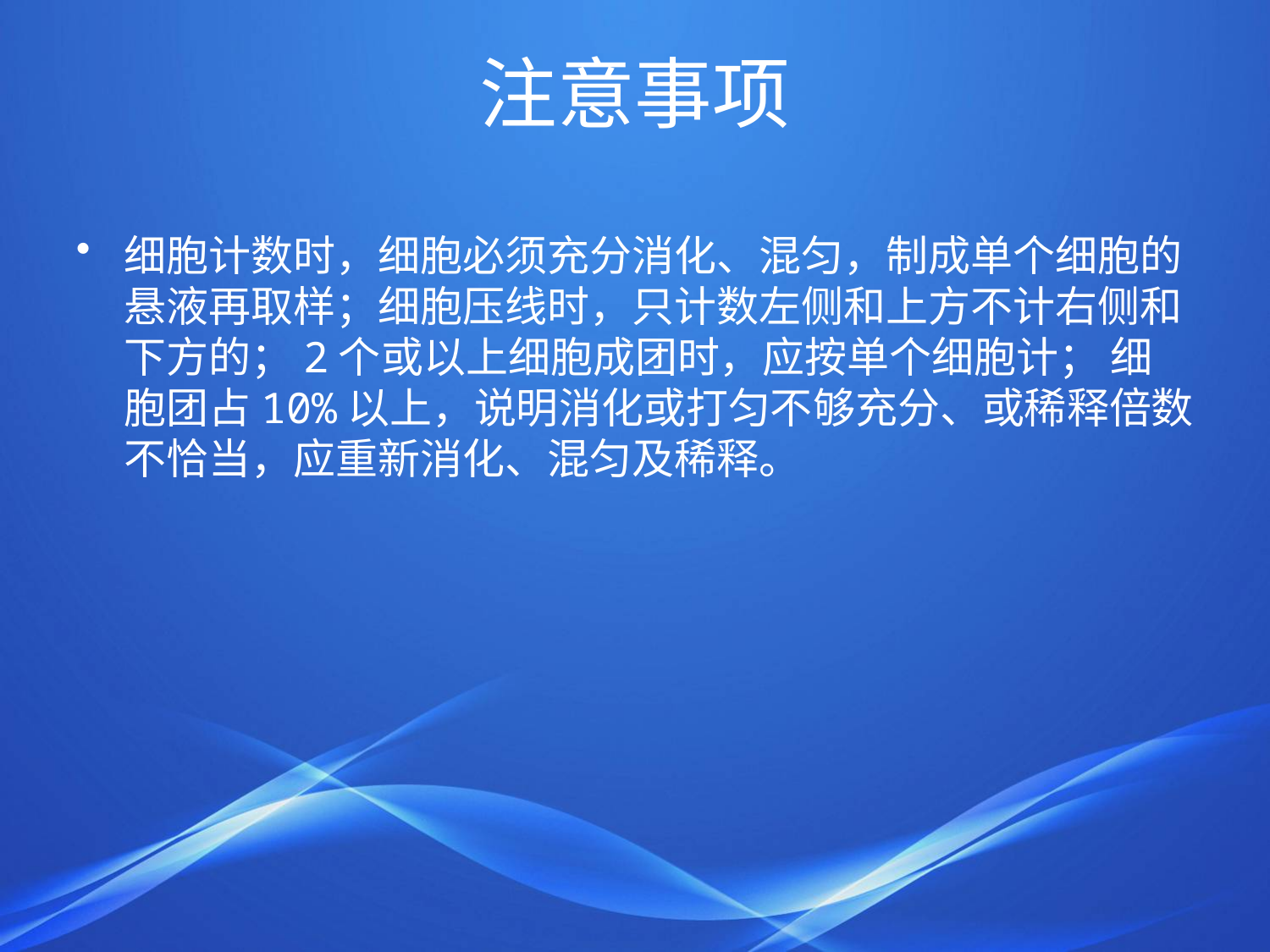

# 注意事项
细胞计数时，细胞必须充分消化、混匀，制成单个细胞的悬液再取样；细胞压线时，只计数左侧和上方不计右侧和下方的；2个或以上细胞成团时，应按单个细胞计； 细胞团占10%以上，说明消化或打匀不够充分、或稀释倍数不恰当，应重新消化、混匀及稀释。